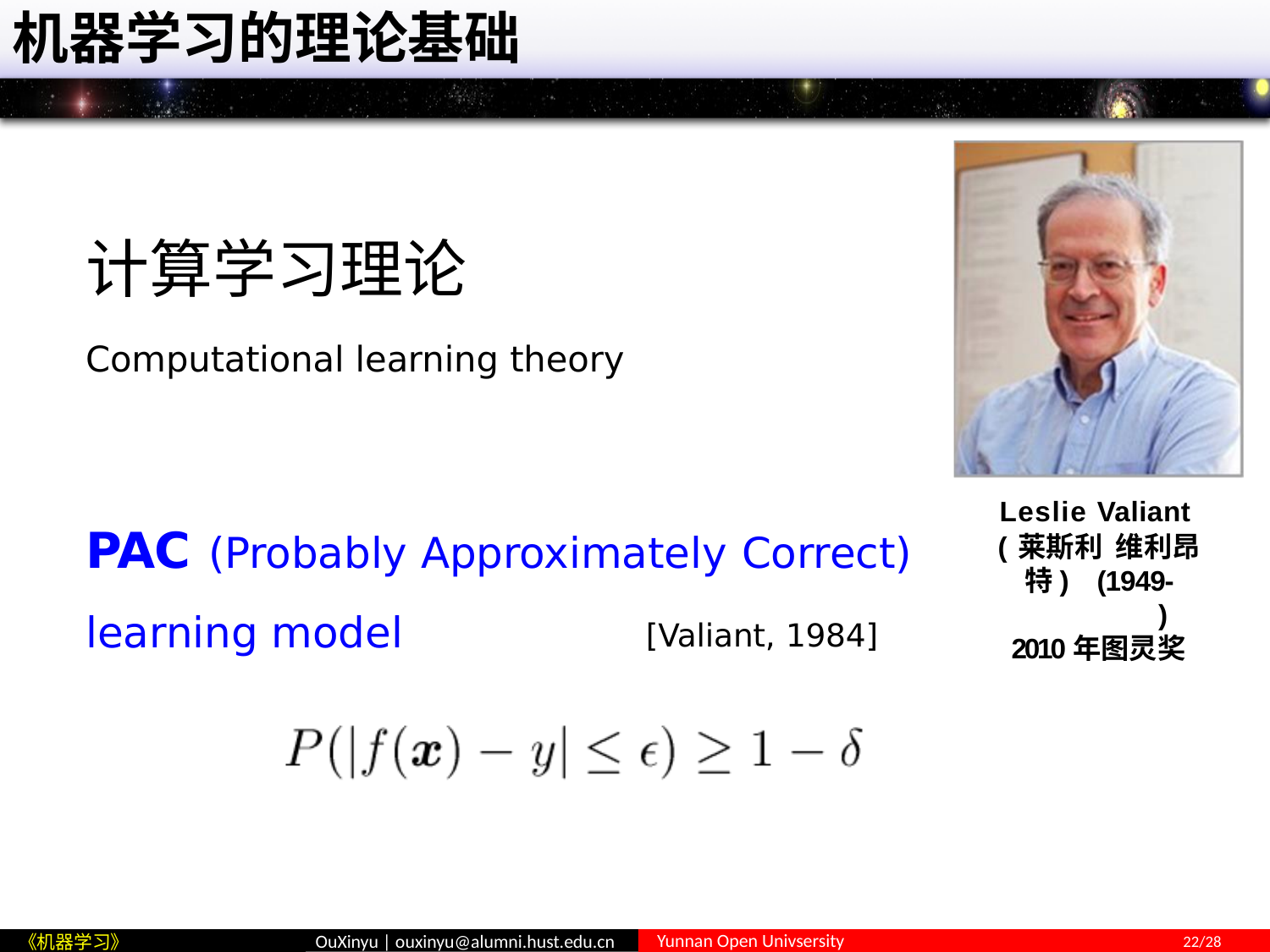

# 机器学习的理论基础

计算学习理论
Computational learning theory
Leslie Valiant
(莱斯利 维利昂特)  (1949-	)
2010年图灵奖
PAC (Probably Approximately Correct)
learning model
[Valiant, 1984]